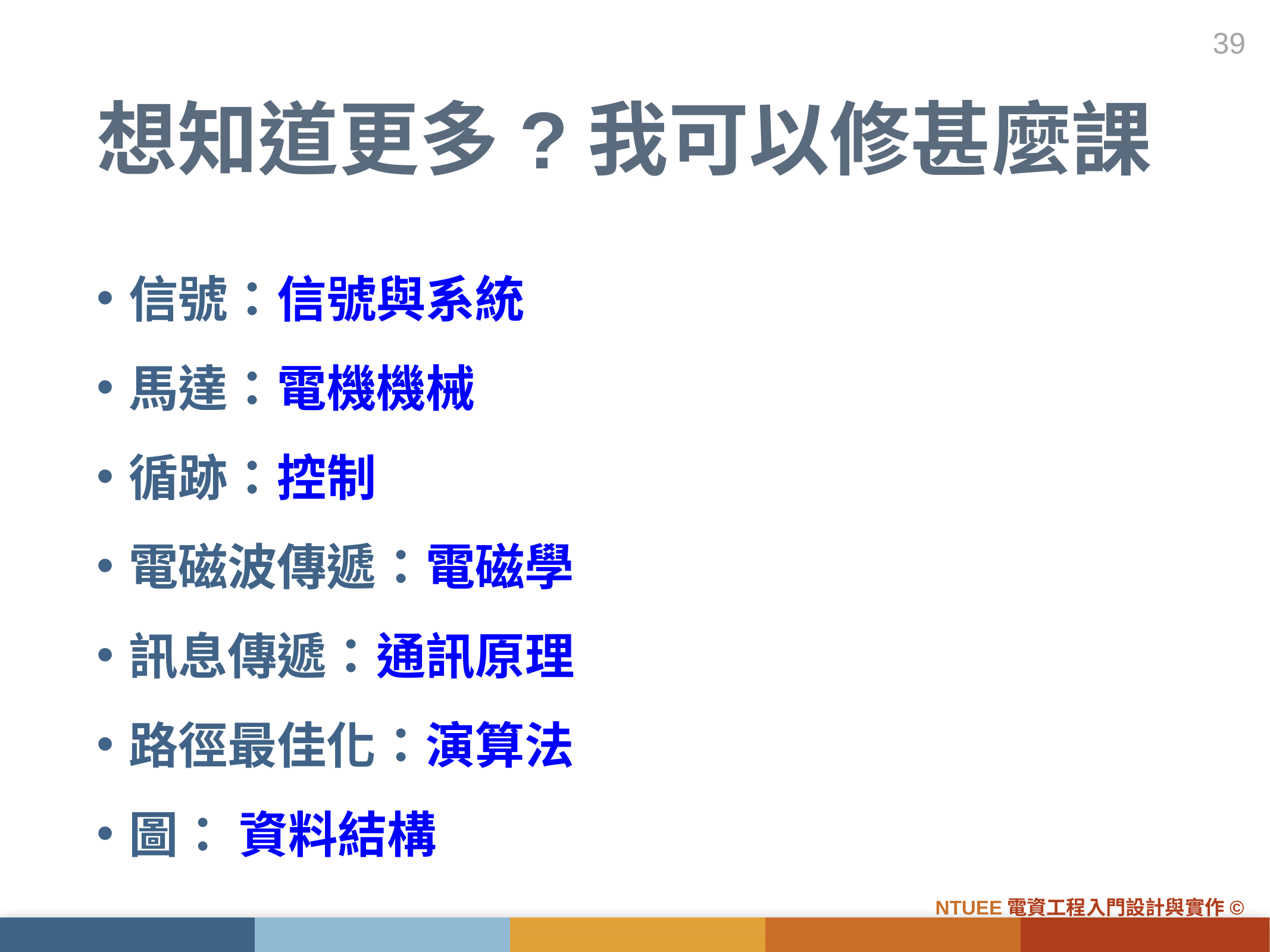

39
# 想知道更多?我可以修甚麼課
信號：信號與系統
馬達：電機機械
循跡：控制
電磁波傳遞：電磁學
訊息傳遞：通訊原理
路徑最佳化：演算法
圖： 資料結構